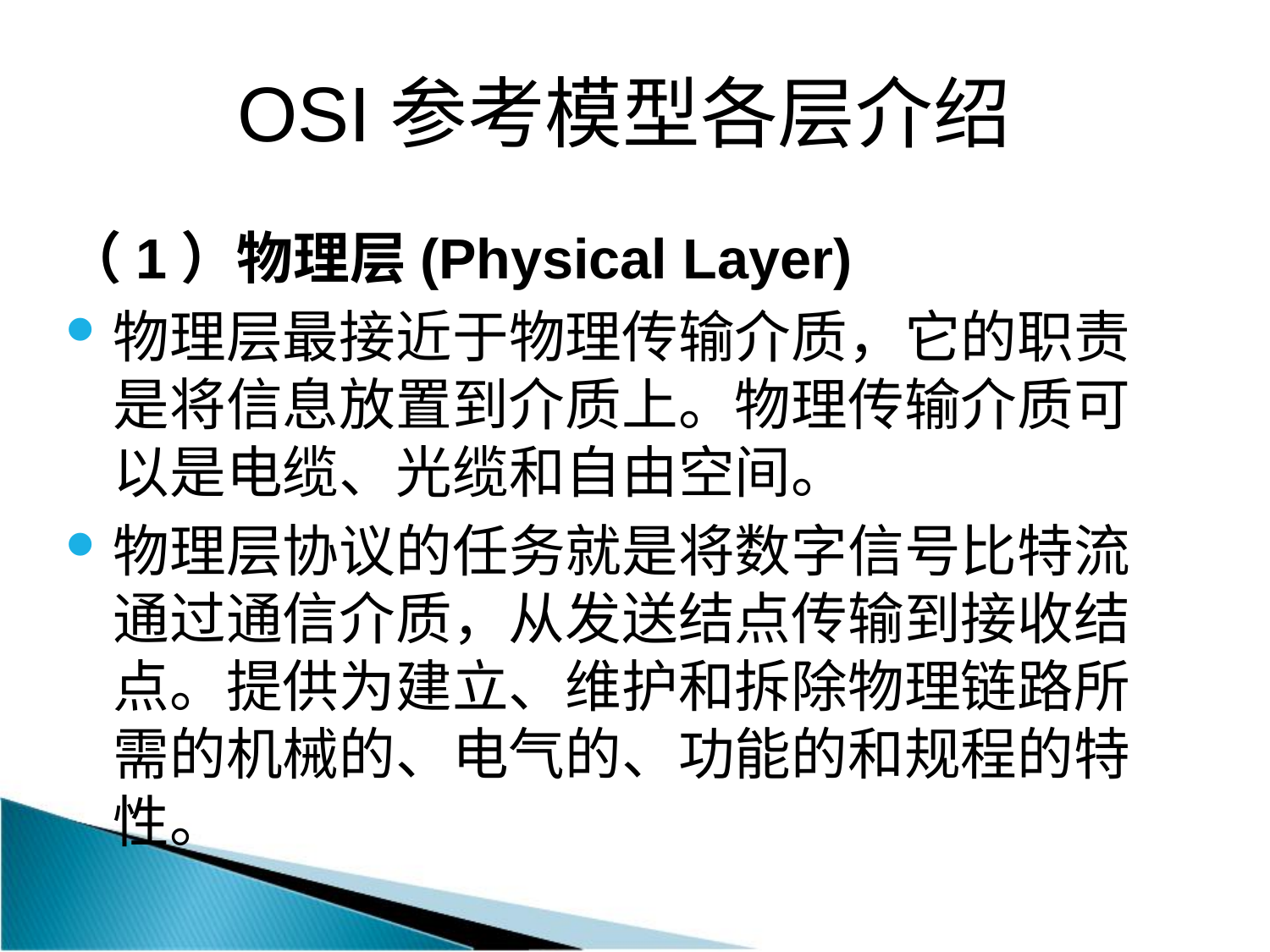

# OSI参考模型各层介绍
（1）物理层(Physical Layer)
物理层最接近于物理传输介质，它的职责是将信息放置到介质上。物理传输介质可以是电缆、光缆和自由空间。
物理层协议的任务就是将数字信号比特流通过通信介质，从发送结点传输到接收结点。提供为建立、维护和拆除物理链路所需的机械的、电气的、功能的和规程的特性。